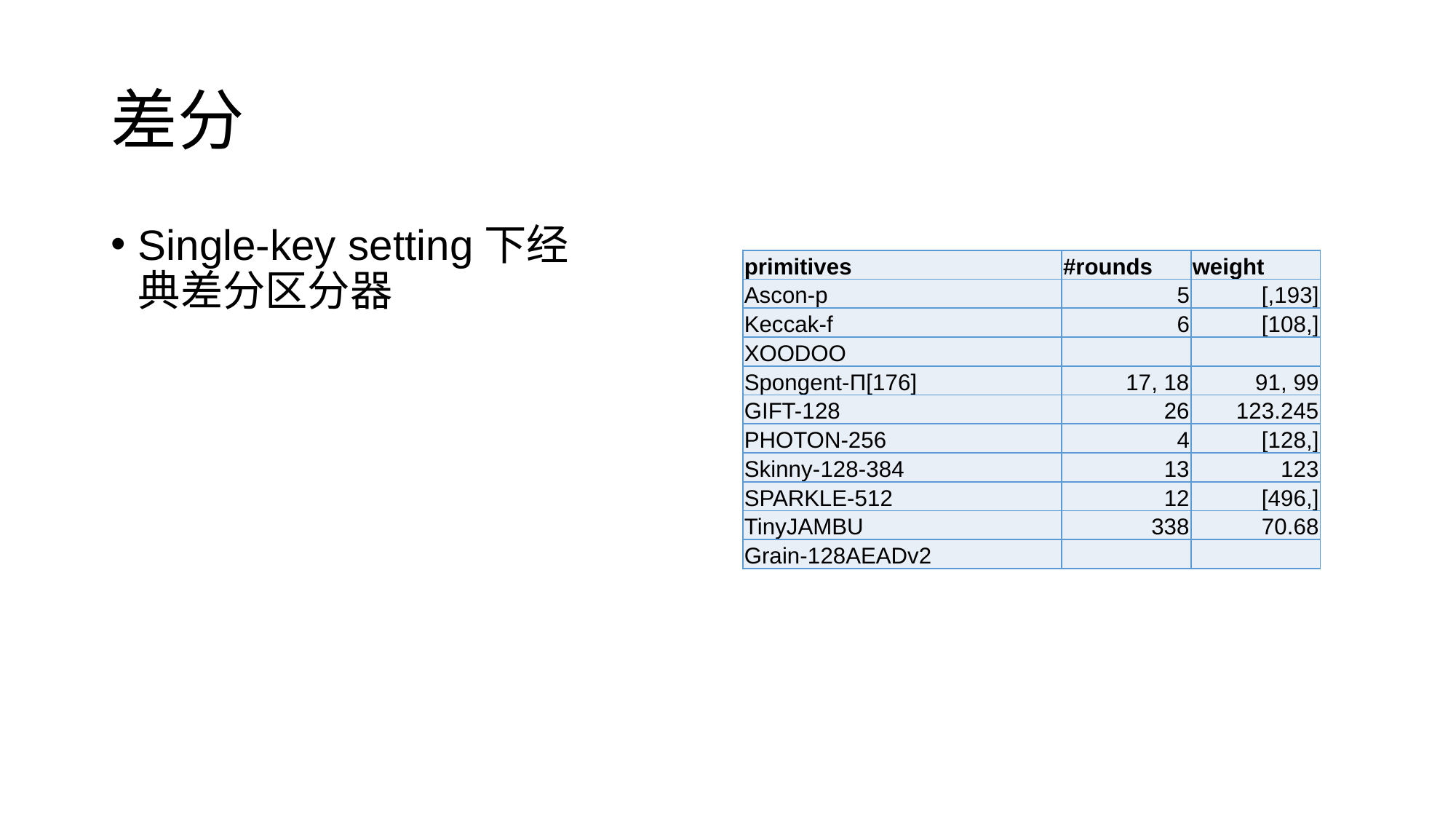

# 差分
Single-key setting下经典差分区分器

| primitives | #rounds | weight |
| --- | --- | --- |
| Ascon-p | 5 | [,193] |
| Keccak-f | 6 | [108,] |
| XOODOO |  |  |
| Spongent-Π[176] | 17, 18 | 91, 99 |
| GIFT-128 | 26 | 123.245 |
| PHOTON-256 | 4 | [128,] |
| Skinny-128-384 | 13 | 123 |
| SPARKLE-512 | 12 | [496,] |
| TinyJAMBU | 338 | 70.68 |
| Grain-128AEADv2 |  |  |